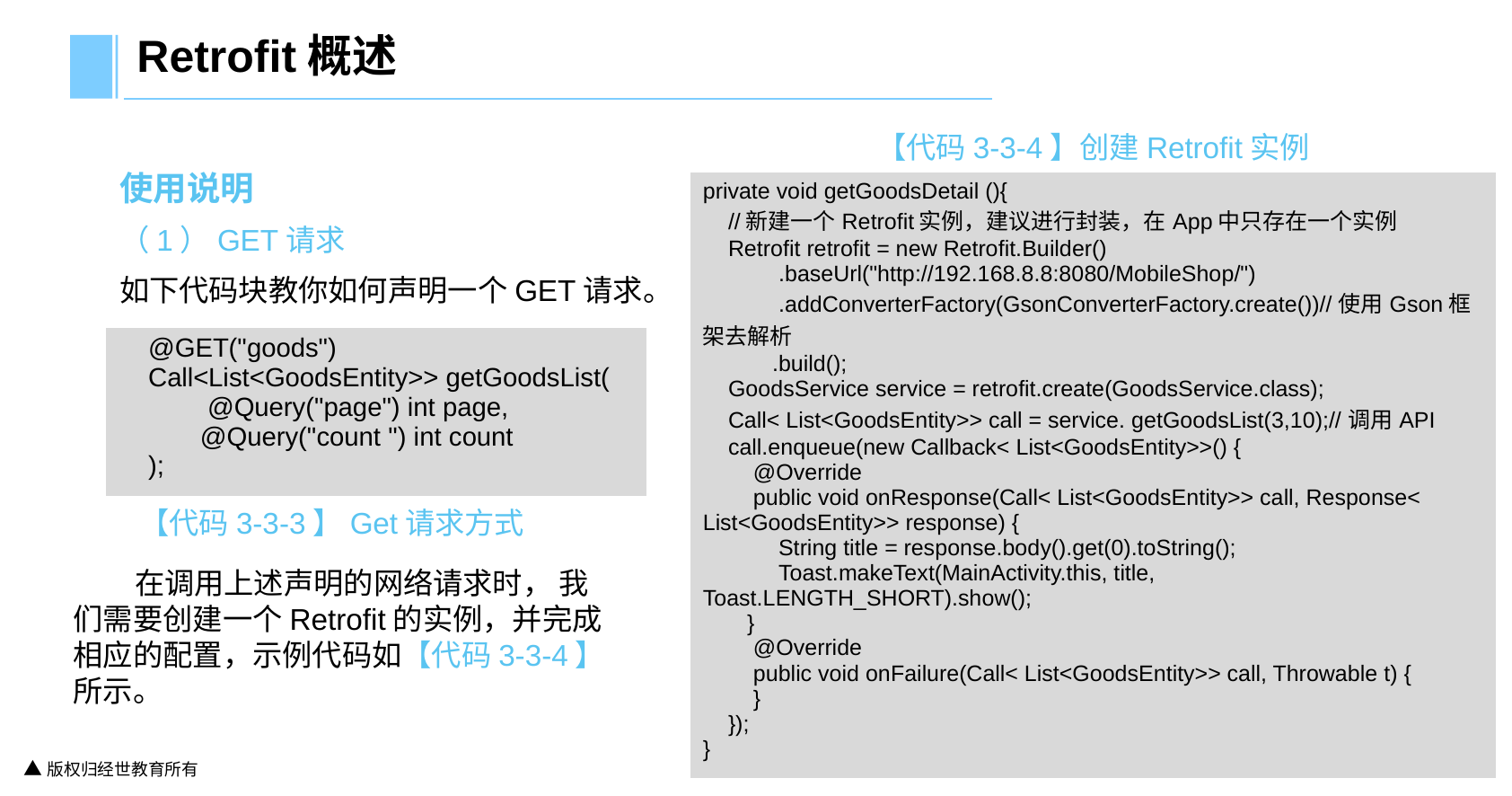

Retrofit概述

【代码3-3-4】创建Retrofit实例
使用说明
（1）GET请求
如下代码块教你如何声明一个GET请求。
| private void getGoodsDetail (){ //新建一个Retrofit实例，建议进行封装，在App中只存在一个实例 Retrofit retrofit = new Retrofit.Builder() .baseUrl("http://192.168.8.8:8080/MobileShop/") .addConverterFactory(GsonConverterFactory.create())//使用Gson框架去解析 .build(); GoodsService service = retrofit.create(GoodsService.class); Call< List<GoodsEntity>> call = service. getGoodsList(3,10);//调用API call.enqueue(new Callback< List<GoodsEntity>>() { @Override public void onResponse(Call< List<GoodsEntity>> call, Response< List<GoodsEntity>> response) { String title = response.body().get(0).toString(); Toast.makeText(MainActivity.this, title, Toast.LENGTH\_SHORT).show(); } @Override public void onFailure(Call< List<GoodsEntity>> call, Throwable t) { } }); } |
| --- |
| @GET("goods") Call<List<GoodsEntity>> getGoodsList( @Query("page") int page, @Query("count ") int count ); |
| --- |
【代码3-3-3】Get请求方式
        在调用上述声明的网络请求时， 我们需要创建一个Retrofit的实例，并完成相应的配置，示例代码如【代码3-3-4】所示。